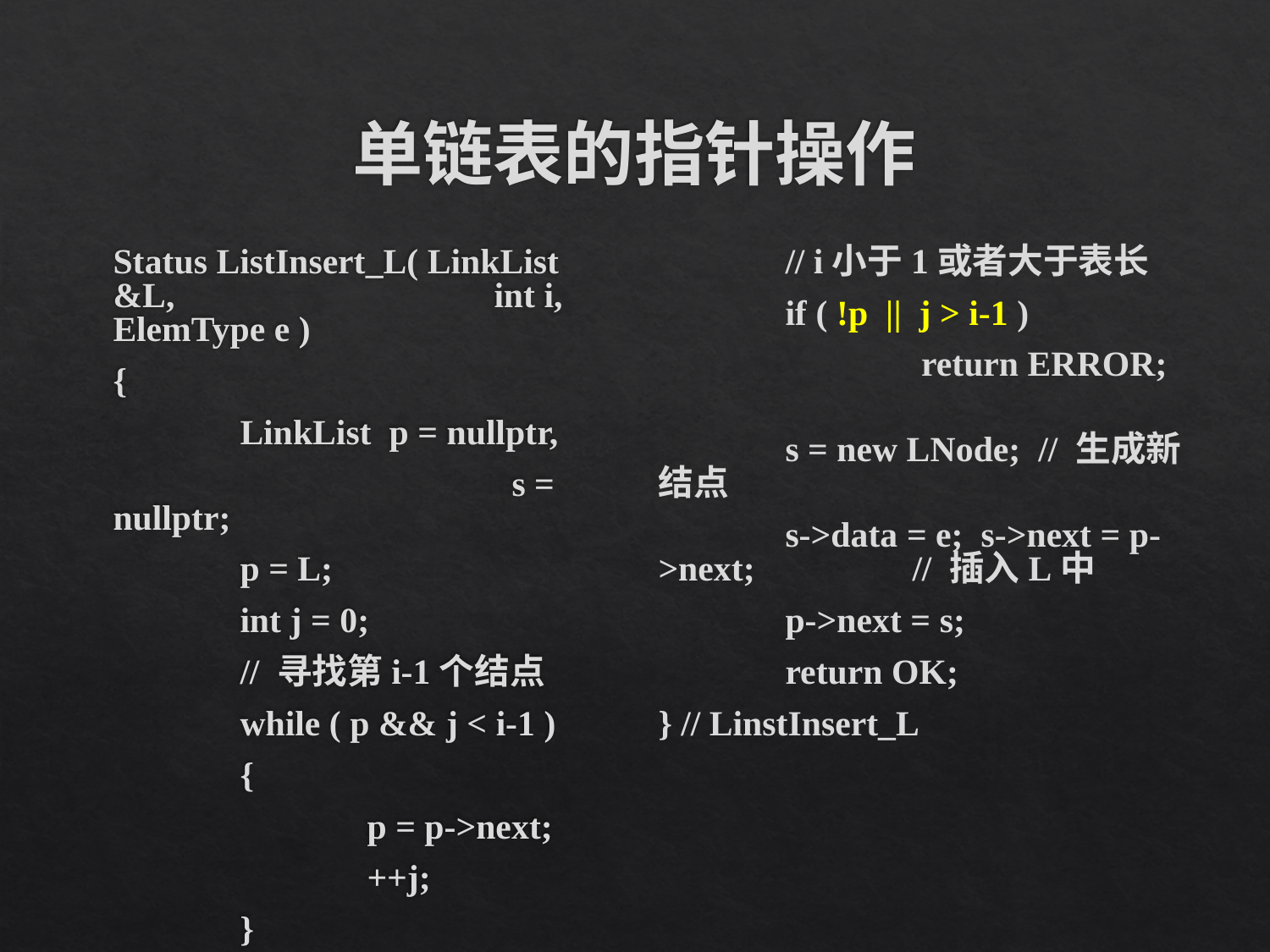

# 单链表的指针操作
Status ListInsert_L( LinkList &L, 			int i, ElemType e )
{
	LinkList  p = nullptr,
			  s = nullptr;
	p = L;
	int j = 0;
	// 寻找第i-1个结点
	while ( p && j < i-1 )
	{
		p = p->next;
		++j;
	}
	// i小于1或者大于表长
	if ( !p  ||  j > i-1 )
		 return ERROR;
	s = new LNode;  // 生成新结点
	s->data = e;  s->next = p->next;          	// 插入L中
	p->next = s;
	return OK;
} // LinstInsert_L